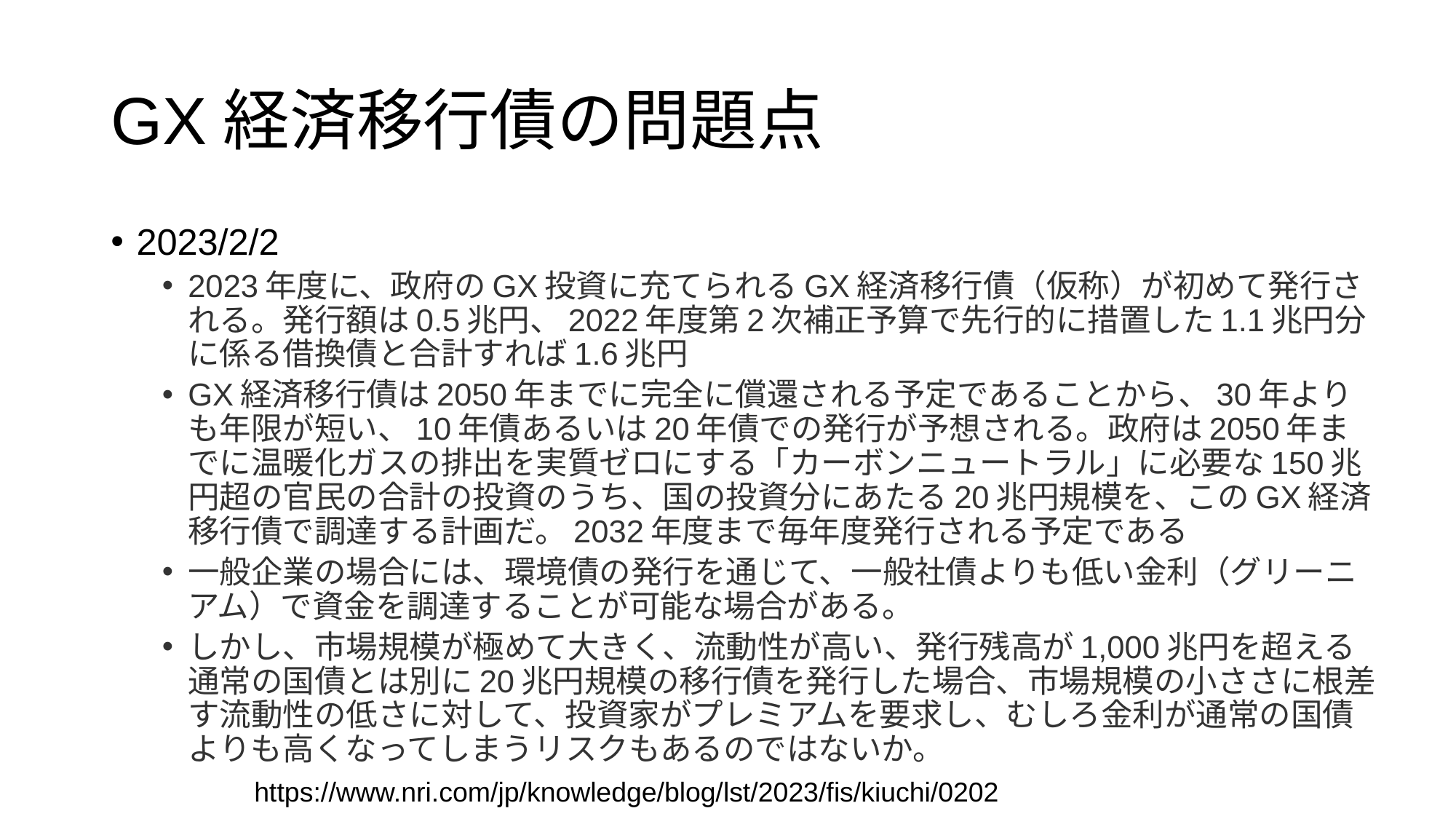

# GX経済移行債の問題点
2023/2/2
2023年度に、政府のGX投資に充てられるGX経済移行債（仮称）が初めて発行される。発行額は0.5兆円、2022年度第2次補正予算で先行的に措置した1.1兆円分に係る借換債と合計すれば1.6兆円
GX経済移行債は2050年までに完全に償還される予定であることから、30年よりも年限が短い、10年債あるいは20年債での発行が予想される。政府は2050年までに温暖化ガスの排出を実質ゼロにする「カーボンニュートラル」に必要な150兆円超の官民の合計の投資のうち、国の投資分にあたる20兆円規模を、このGX経済移行債で調達する計画だ。2032年度まで毎年度発行される予定である
一般企業の場合には、環境債の発行を通じて、一般社債よりも低い金利（グリーニアム）で資金を調達することが可能な場合がある。
しかし、市場規模が極めて大きく、流動性が高い、発行残高が1,000兆円を超える通常の国債とは別に20兆円規模の移行債を発行した場合、市場規模の小ささに根差す流動性の低さに対して、投資家がプレミアムを要求し、むしろ金利が通常の国債よりも高くなってしまうリスクもあるのではないか。

https://www.nri.com/jp/knowledge/blog/lst/2023/fis/kiuchi/0202